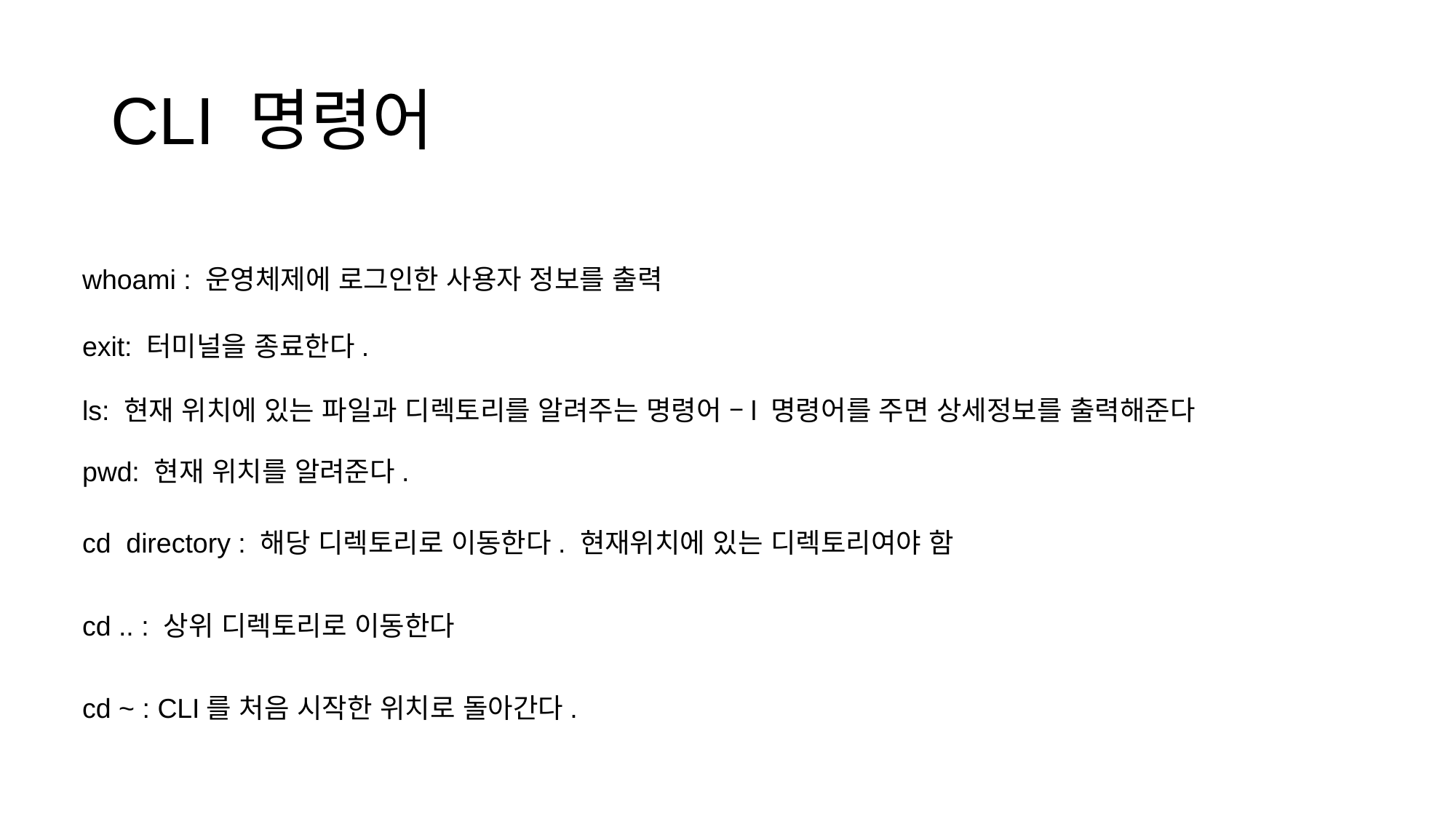

# CLI 명령어
whoami : 운영체제에 로그인한 사용자 정보를 출력
exit: 터미널을 종료한다.
ls: 현재 위치에 있는 파일과 디렉토리를 알려주는 명령어 –l 명령어를 주면 상세정보를 출력해준다
pwd: 현재 위치를 알려준다.
cd  directory : 해당 디렉토리로 이동한다. 현재위치에 있는 디렉토리여야 함
cd .. : 상위 디렉토리로 이동한다
cd ~ : CLI를 처음 시작한 위치로 돌아간다.